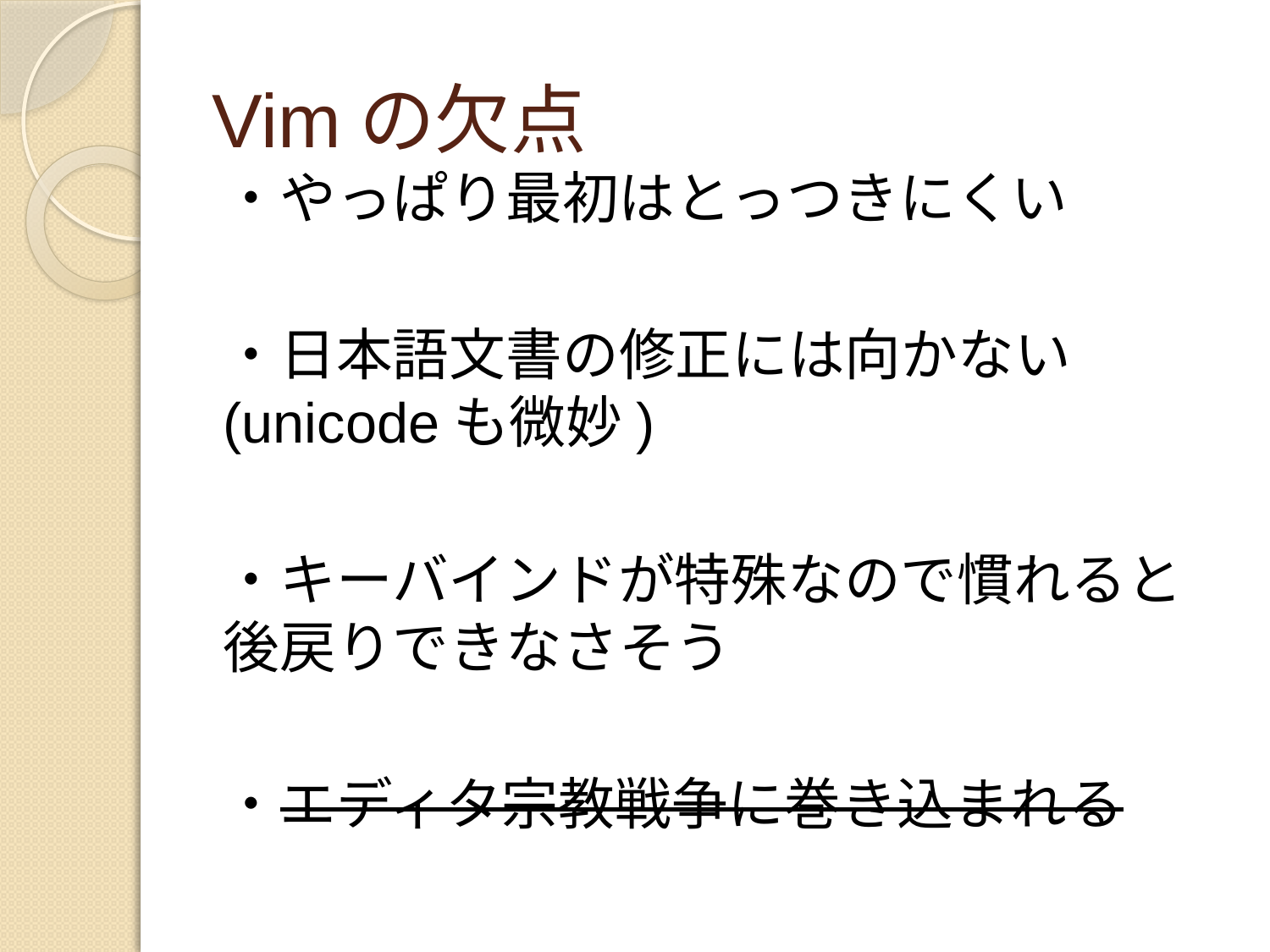

# Vimの欠点
・やっぱり最初はとっつきにくい

・日本語文書の修正には向かない(unicodeも微妙)

・キーバインドが特殊なので慣れると後戻りできなさそう

・エディタ宗教戦争に巻き込まれる